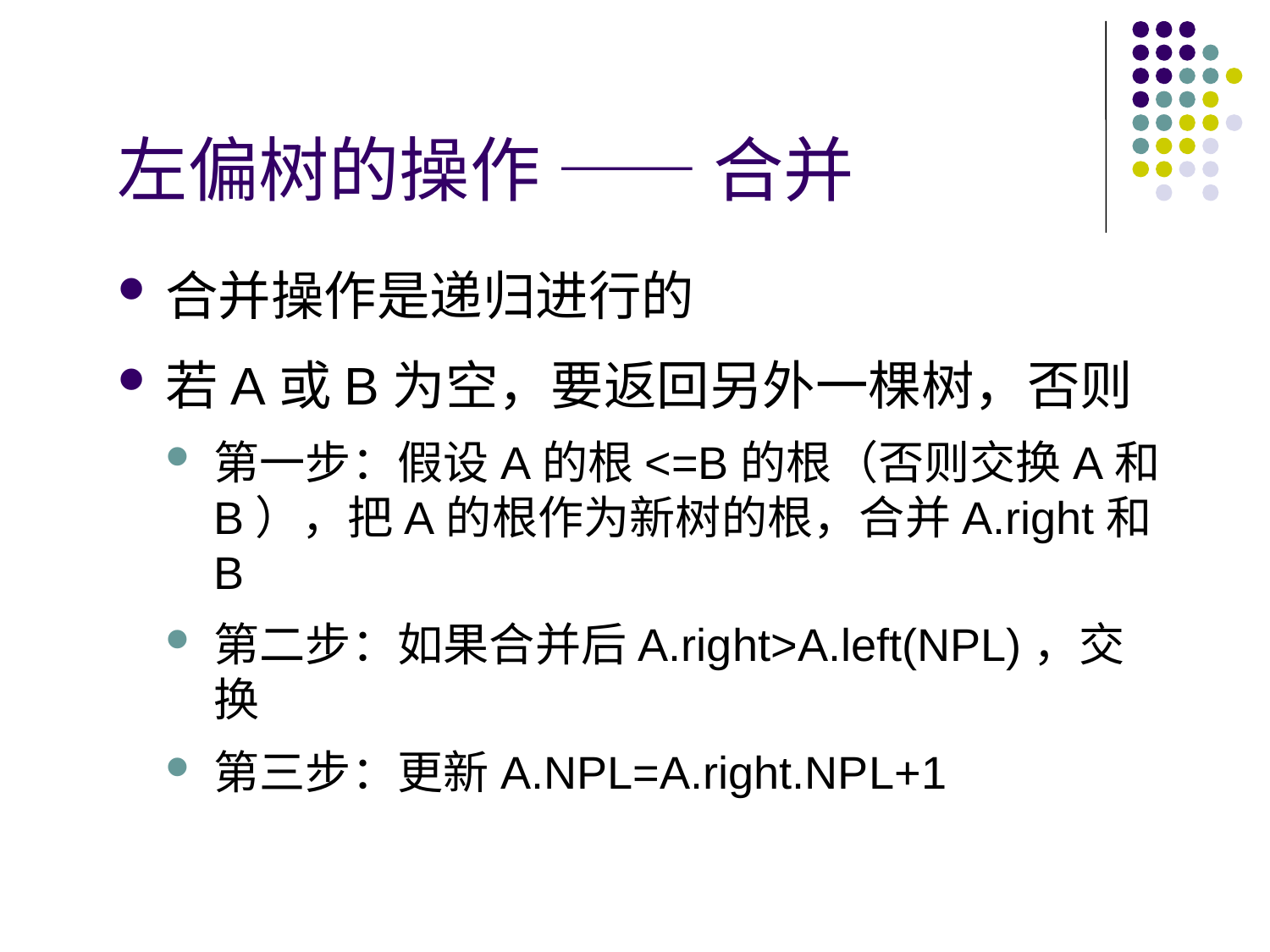

# 左偏树的操作 —— 合并
合并操作是递归进行的
若A或B为空，要返回另外一棵树，否则
第一步：假设A的根<=B的根（否则交换A和B），把A的根作为新树的根，合并A.right和B
第二步：如果合并后A.right>A.left(NPL)，交换
第三步：更新A.NPL=A.right.NPL+1